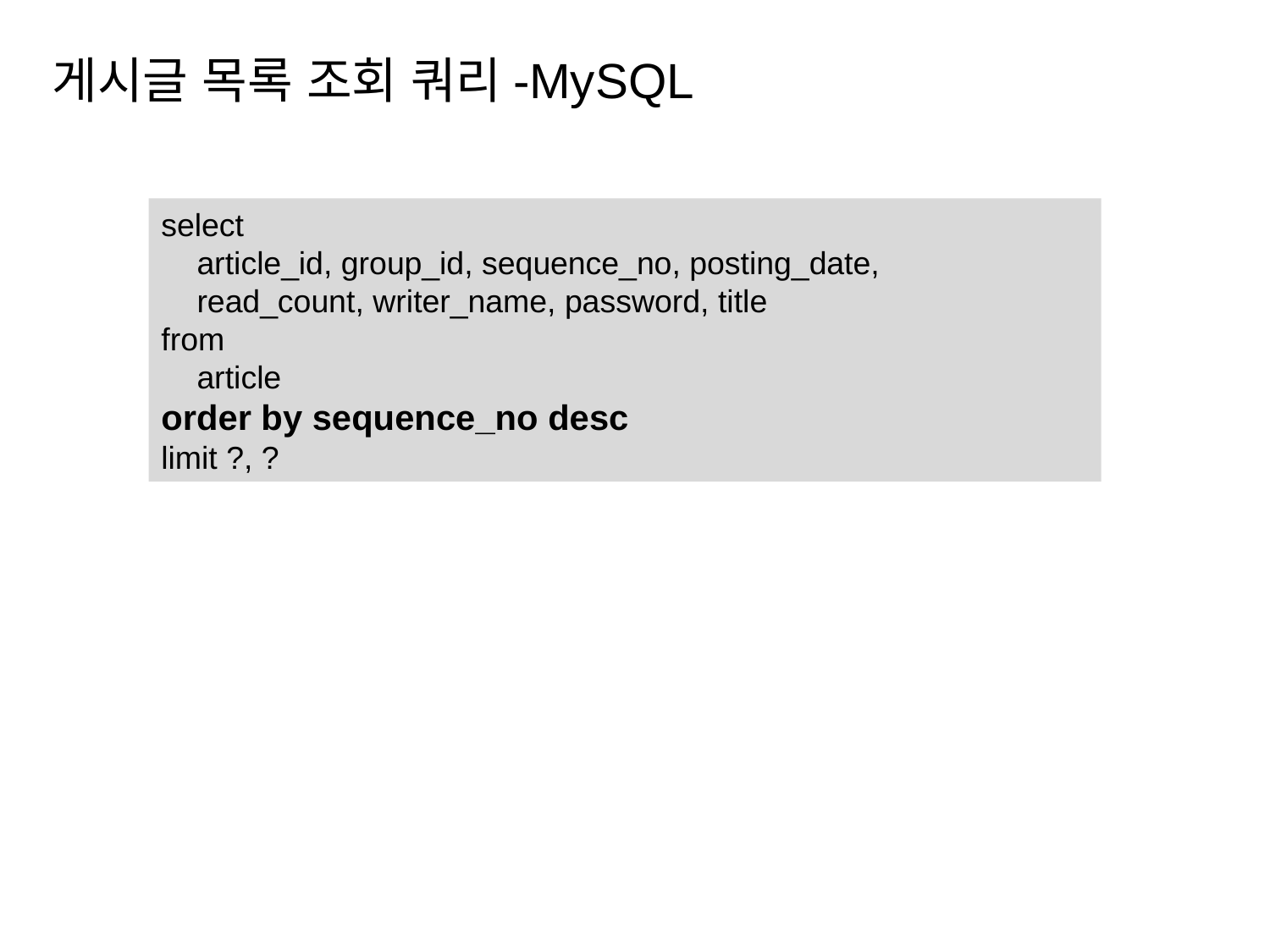

# 게시글 목록 조회 쿼리-MySQL
select
    article_id, group_id, sequence_no, posting_date,
    read_count, writer_name, password, title
from
    article
order by sequence_no desc
limit ?, ?